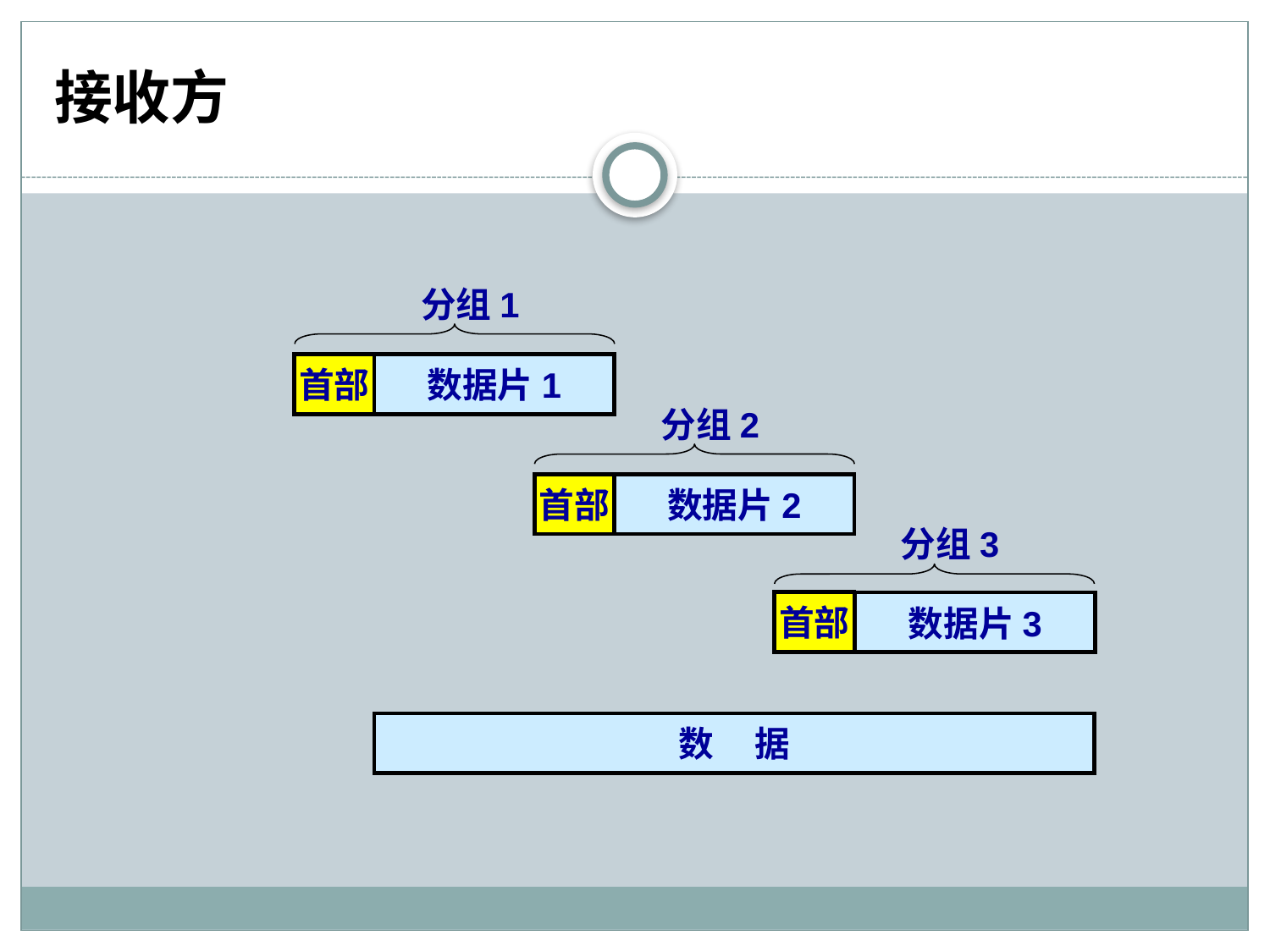

# 接收方

分组 1
首部
数据片1

分组 2
首部
数据片2

分组 3
首部
数据片3
数     据